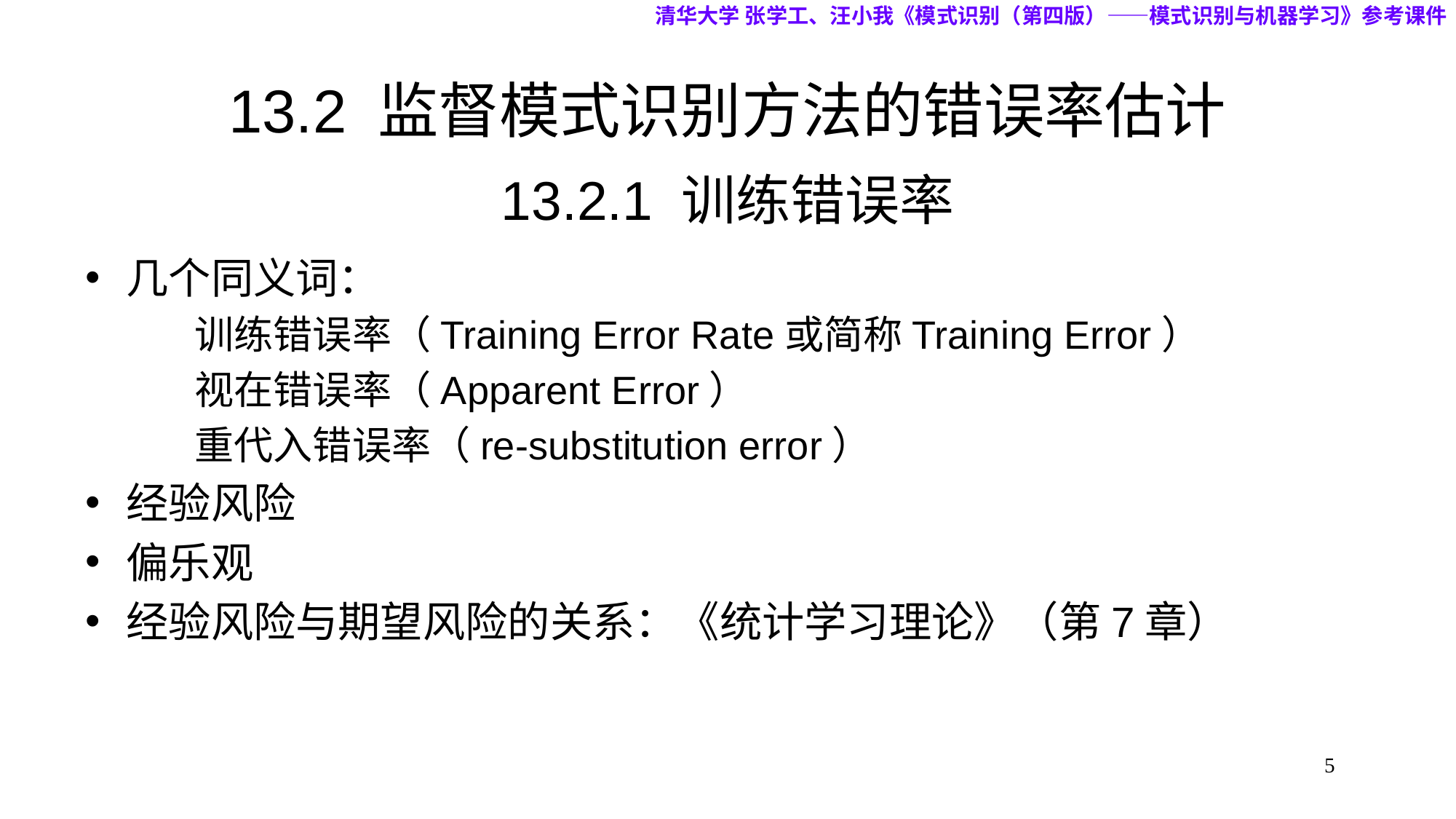

清华大学 张学工、汪小我《模式识别（第四版）——模式识别与机器学习》参考课件
# 13.2 监督模式识别方法的错误率估计
13.2.1 训练错误率
几个同义词：
	训练错误率（Training Error Rate或简称Training Error）
	视在错误率（Apparent Error）
	重代入错误率（re-substitution error）
经验风险
偏乐观
经验风险与期望风险的关系：《统计学习理论》（第7章）
n倍交叉验证
5